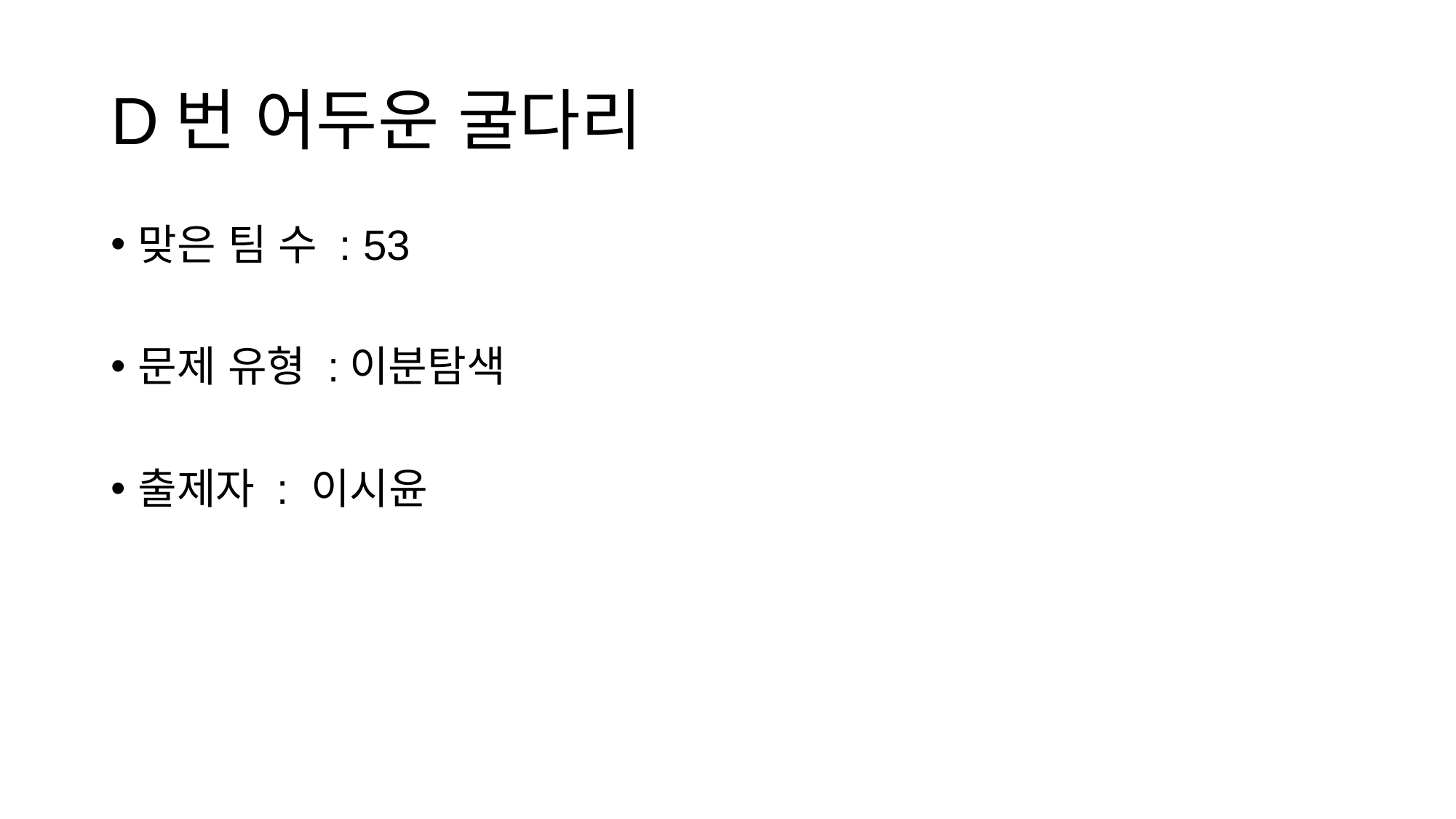

# D번 어두운 굴다리
맞은 팀 수 : 53

문제 유형 :이분탐색

출제자 : 이시윤